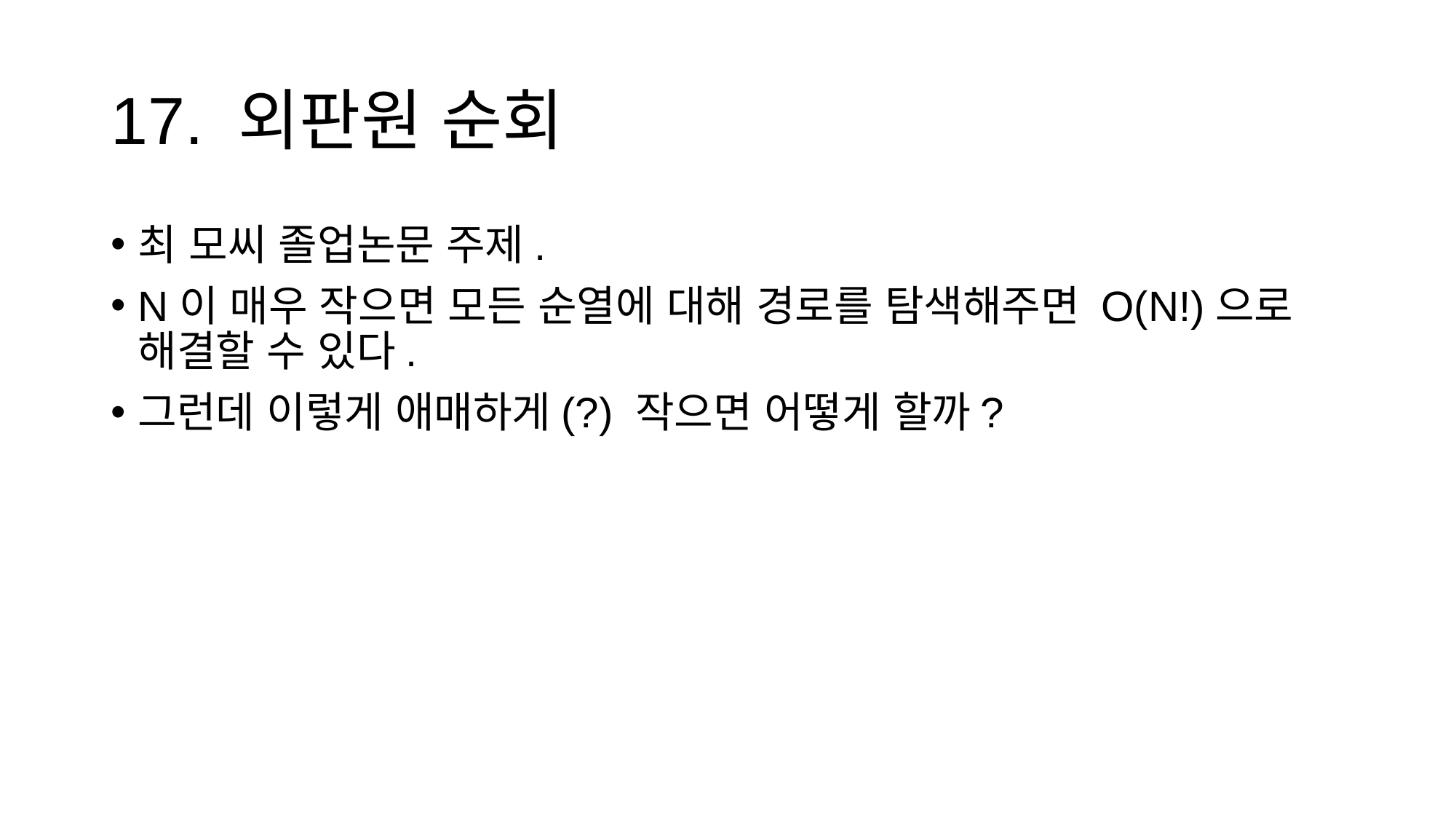

# 17. 외판원 순회
최 모씨 졸업논문 주제.
N이 매우 작으면 모든 순열에 대해 경로를 탐색해주면 O(N!)으로 해결할 수 있다.
그런데 이렇게 애매하게(?) 작으면 어떻게 할까?